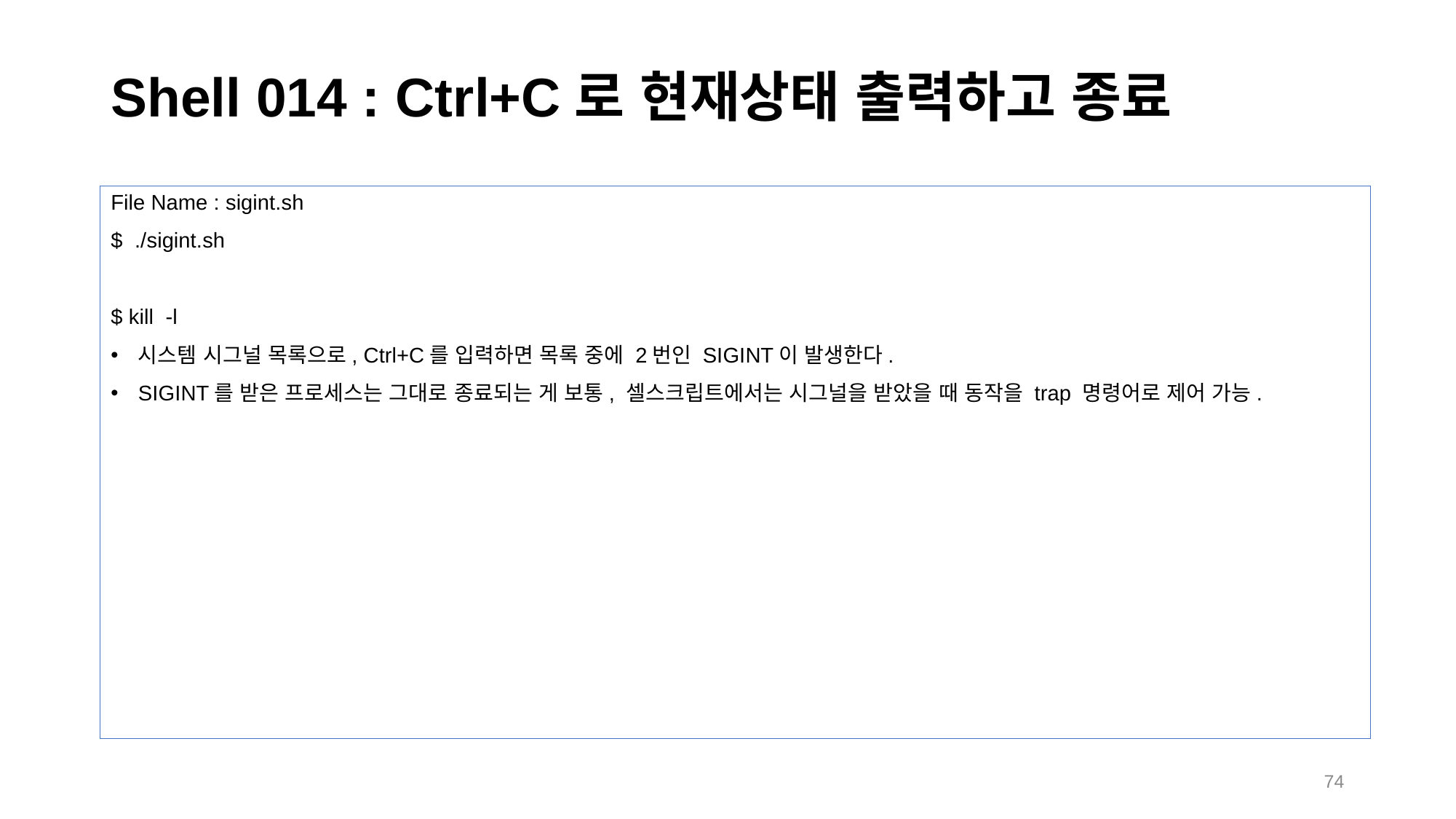

# Shell 014 : Ctrl+C로 현재상태 출력하고 종료
File Name : sigint.sh
$  ./sigint.sh

$ kill  -l
시스템 시그널 목록으로, Ctrl+C를 입력하면 목록 중에 2번인 SIGINT이 발생한다.
SIGINT를 받은 프로세스는 그대로 종료되는 게 보통, 셀스크립트에서는 시그널을 받았을 때 동작을 trap 명령어로 제어 가능.

74